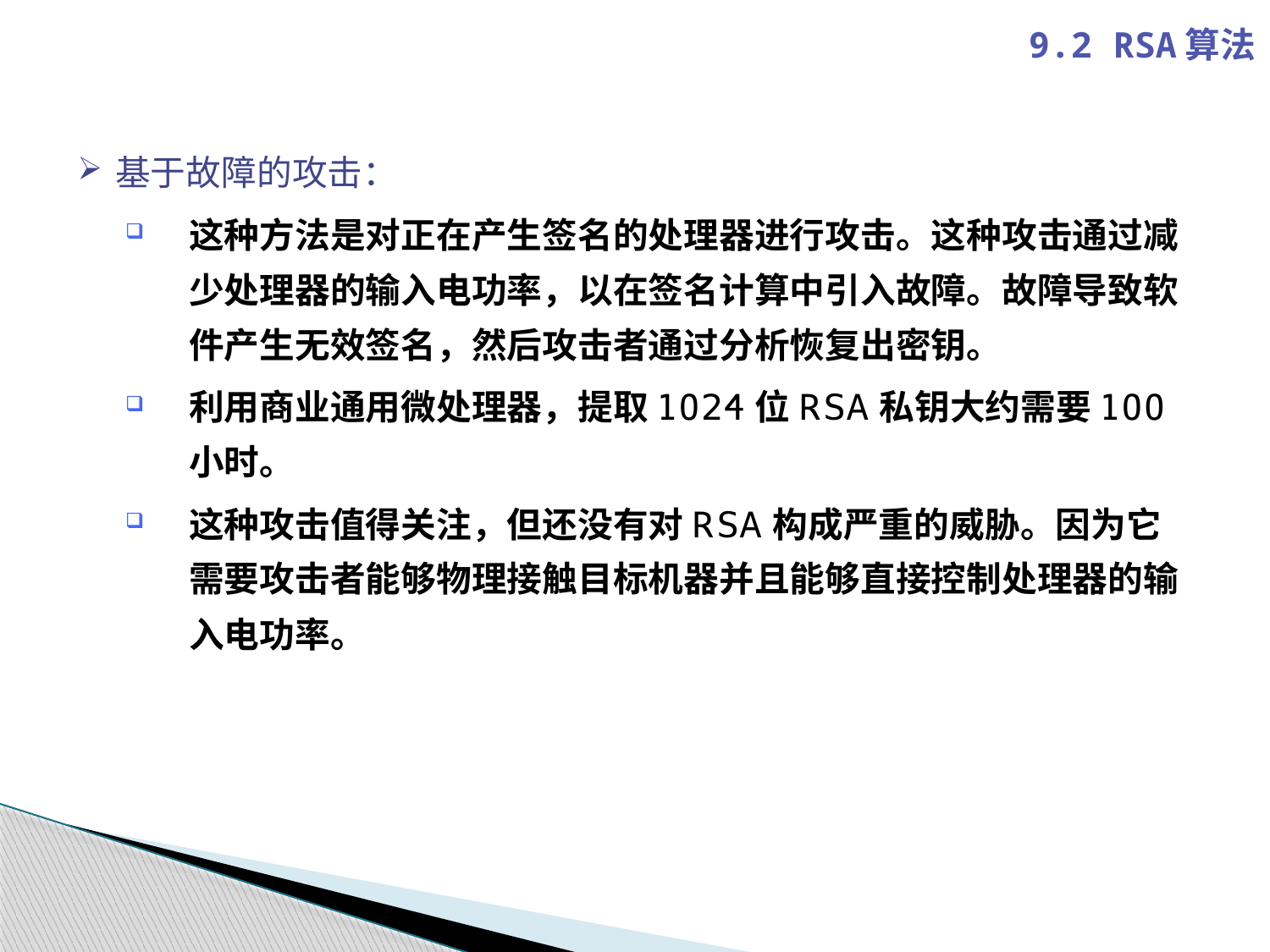

9.2 RSA算法
基于故障的攻击：
这种方法是对正在产生签名的处理器进行攻击。这种攻击通过减少处理器的输入电功率，以在签名计算中引入故障。故障导致软件产生无效签名，然后攻击者通过分析恢复出密钥。
利用商业通用微处理器，提取1024位RSA私钥大约需要100小时。
这种攻击值得关注，但还没有对RSA构成严重的威胁。因为它需要攻击者能够物理接触目标机器并且能够直接控制处理器的输入电功率。